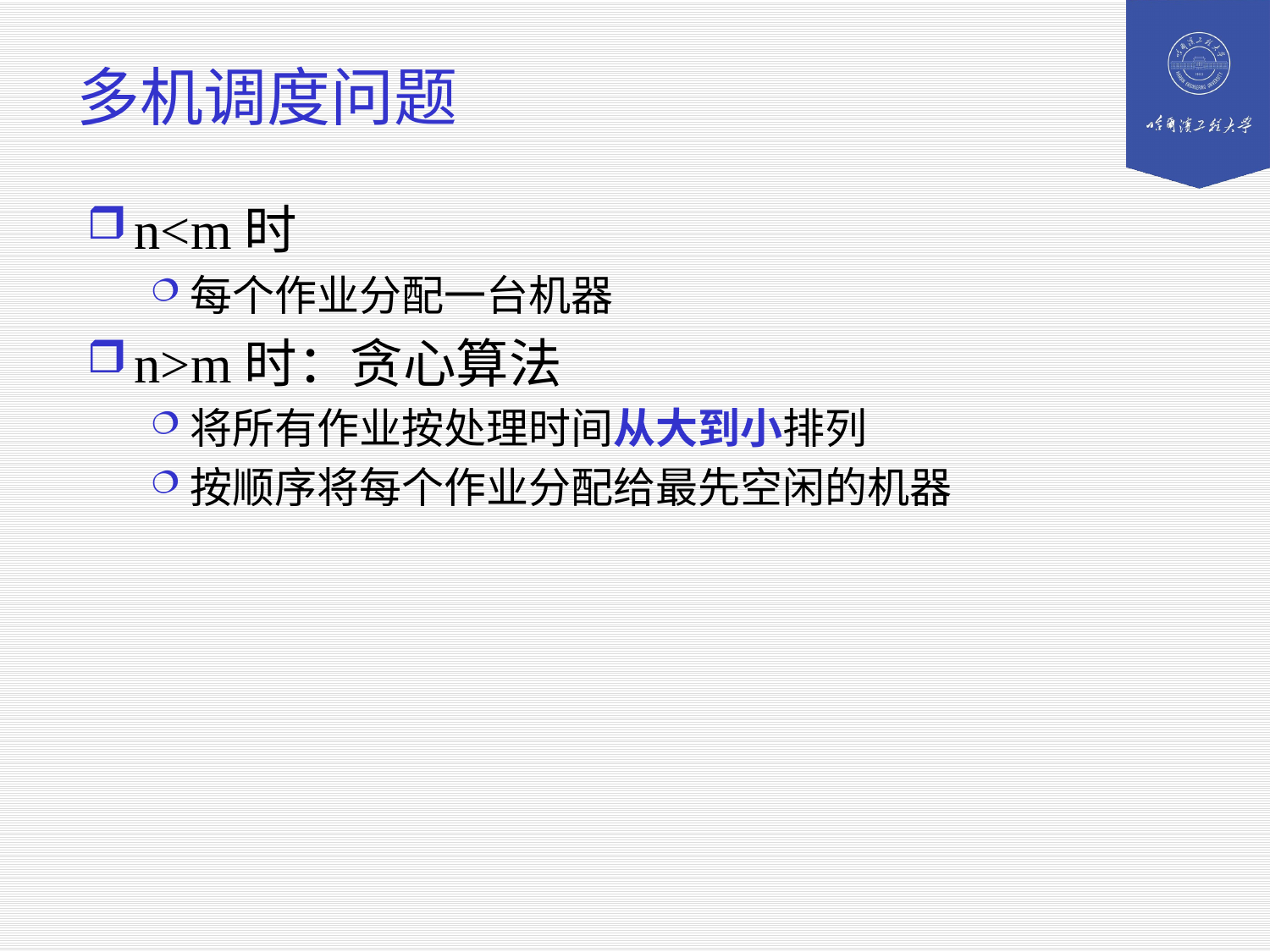

# 多机调度问题
n<m时
每个作业分配一台机器
n>m时：贪心算法
将所有作业按处理时间从大到小排列
按顺序将每个作业分配给最先空闲的机器